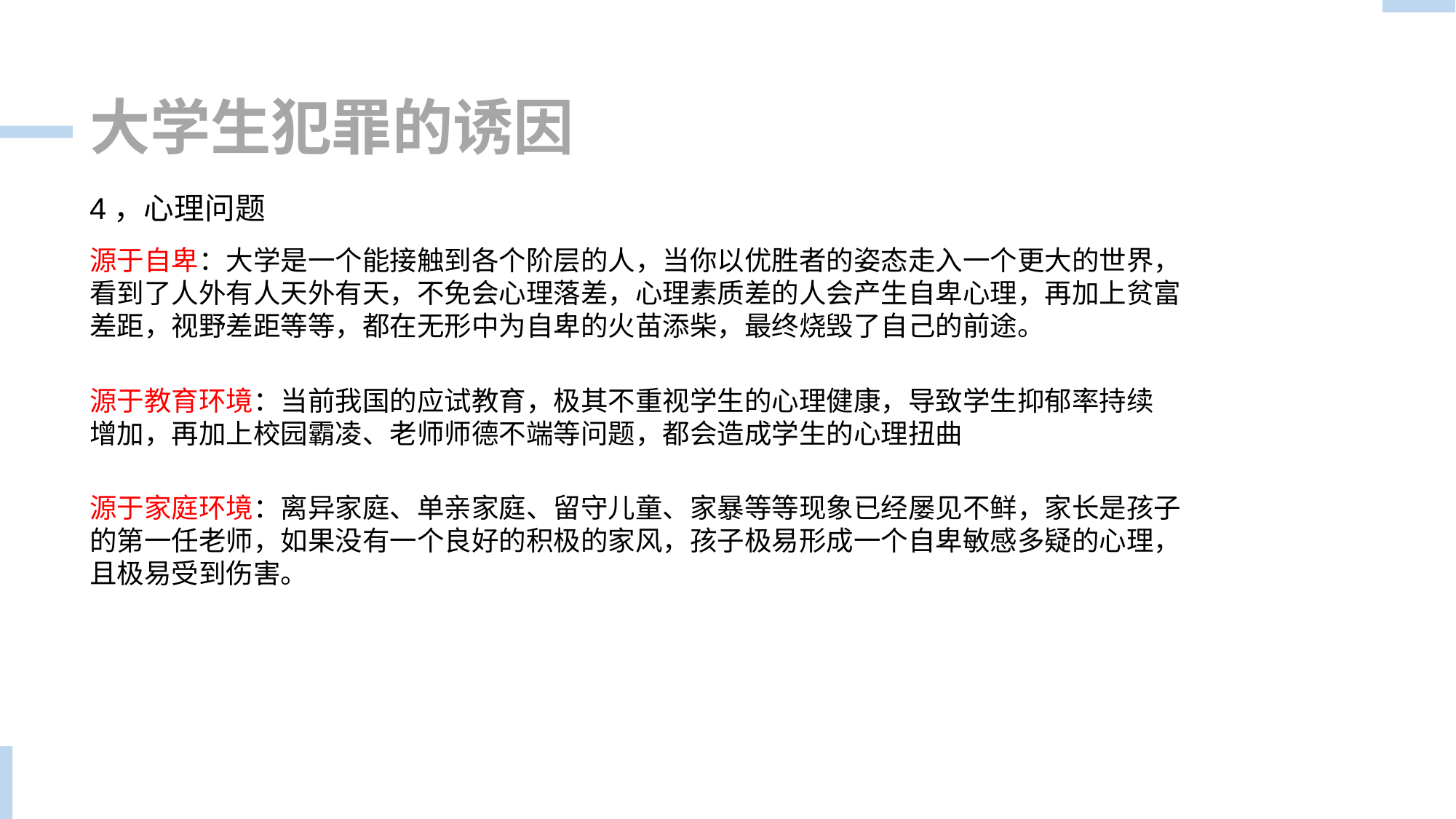

大学生犯罪的诱因
4，心理问题
源于自卑：大学是一个能接触到各个阶层的人，当你以优胜者的姿态走入一个更大的世界，看到了人外有人天外有天，不免会心理落差，心理素质差的人会产生自卑心理，再加上贫富差距，视野差距等等，都在无形中为自卑的火苗添柴，最终烧毁了自己的前途。
源于教育环境：当前我国的应试教育，极其不重视学生的心理健康，导致学生抑郁率持续增加，再加上校园霸凌、老师师德不端等问题，都会造成学生的心理扭曲
源于家庭环境：离异家庭、单亲家庭、留守儿童、家暴等等现象已经屡见不鲜，家长是孩子的第一任老师，如果没有一个良好的积极的家风，孩子极易形成一个自卑敏感多疑的心理，且极易受到伤害。